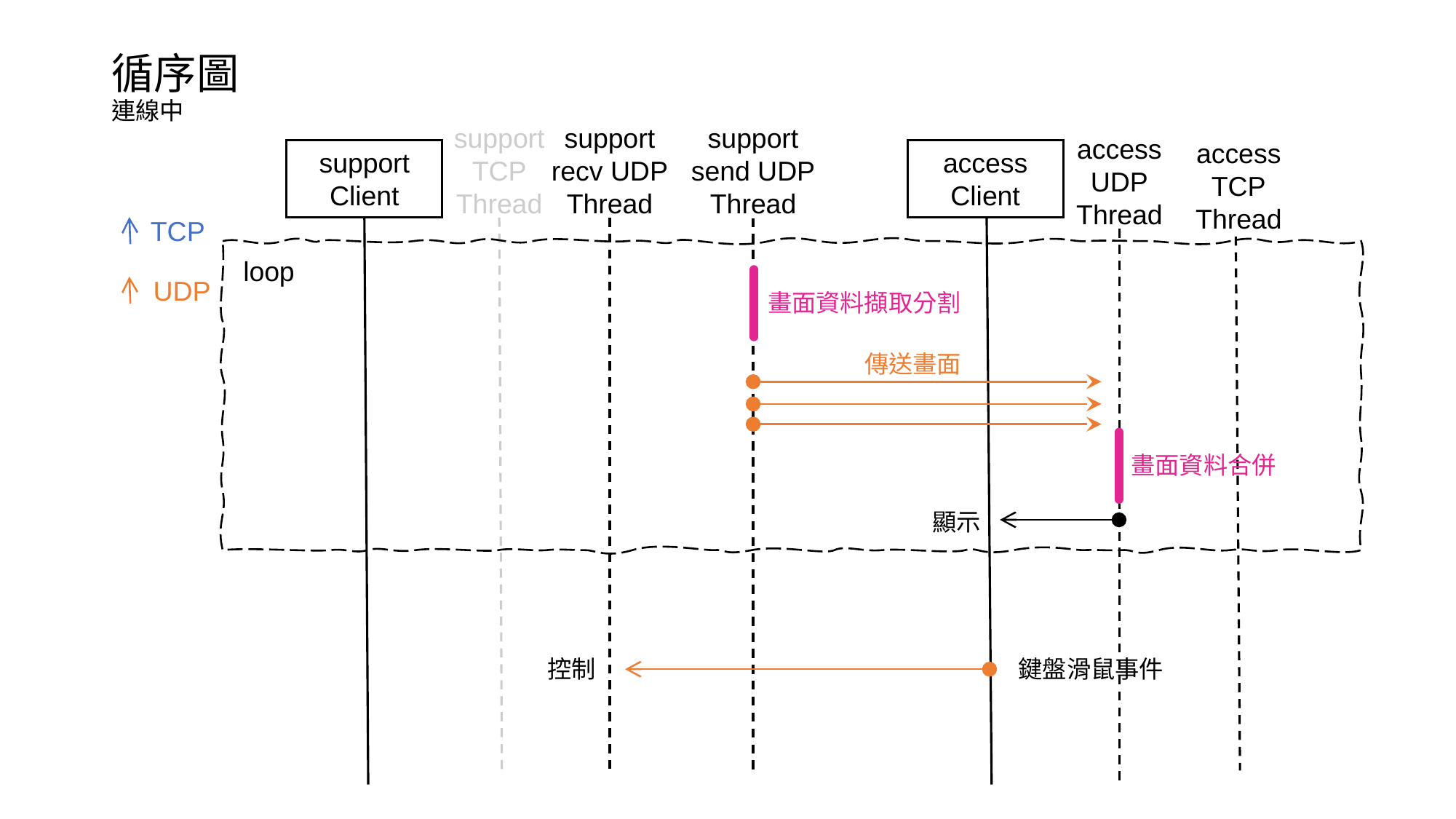

# 循序圖 連線中
support
TCP
Thread
support
recv UDP
Thread
support
send UDP
Thread
access
UDP
Thread
access
TCP
Thread
support
Client
access
Client
TCP

loop
UDP
畫面資料擷取分割
傳送畫面
畫面資料合併
顯示
控制
鍵盤滑鼠事件